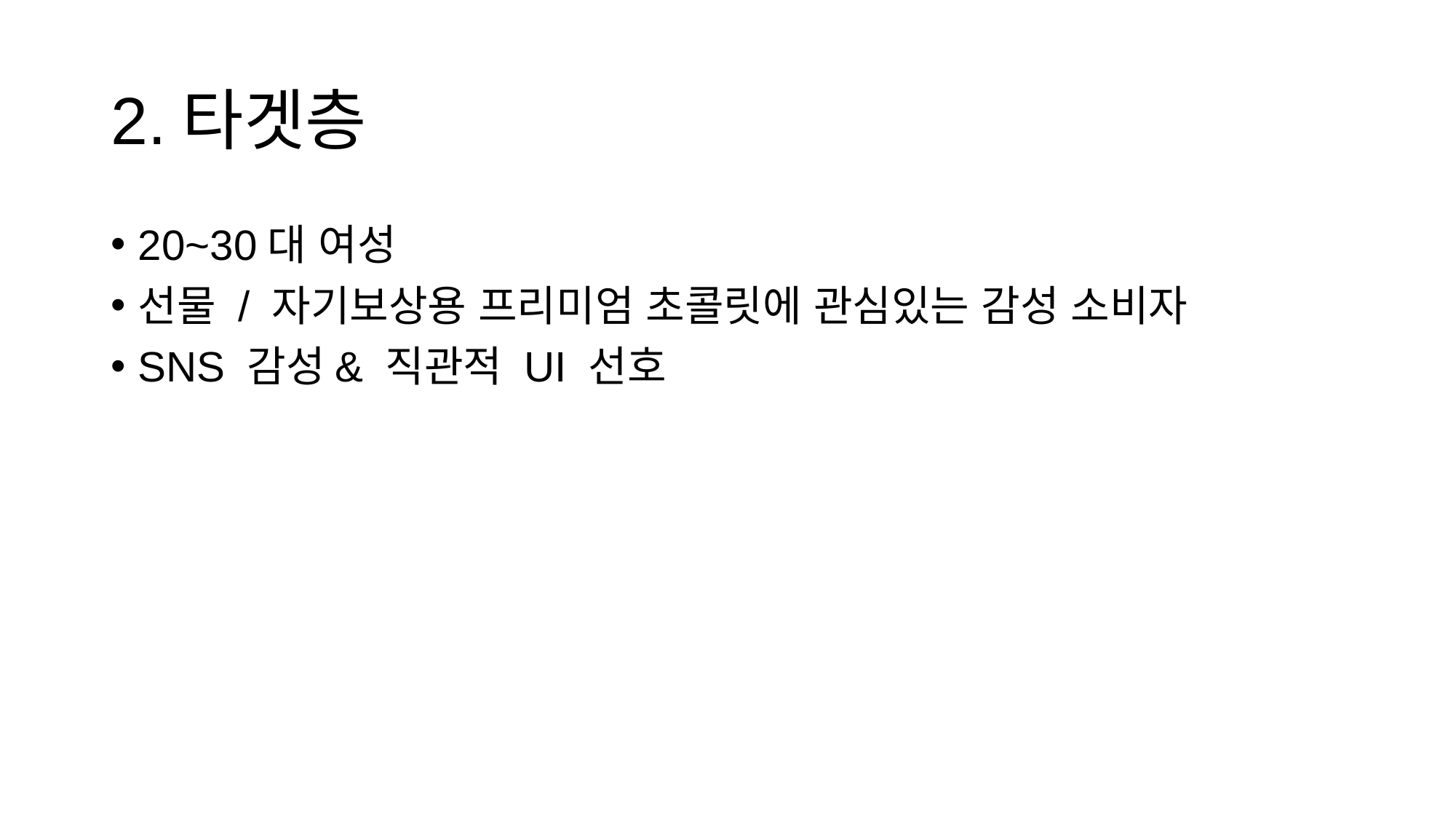

# 2.타겟층
20~30대 여성
선물 / 자기보상용 프리미엄 초콜릿에 관심있는 감성 소비자
SNS 감성& 직관적 UI 선호